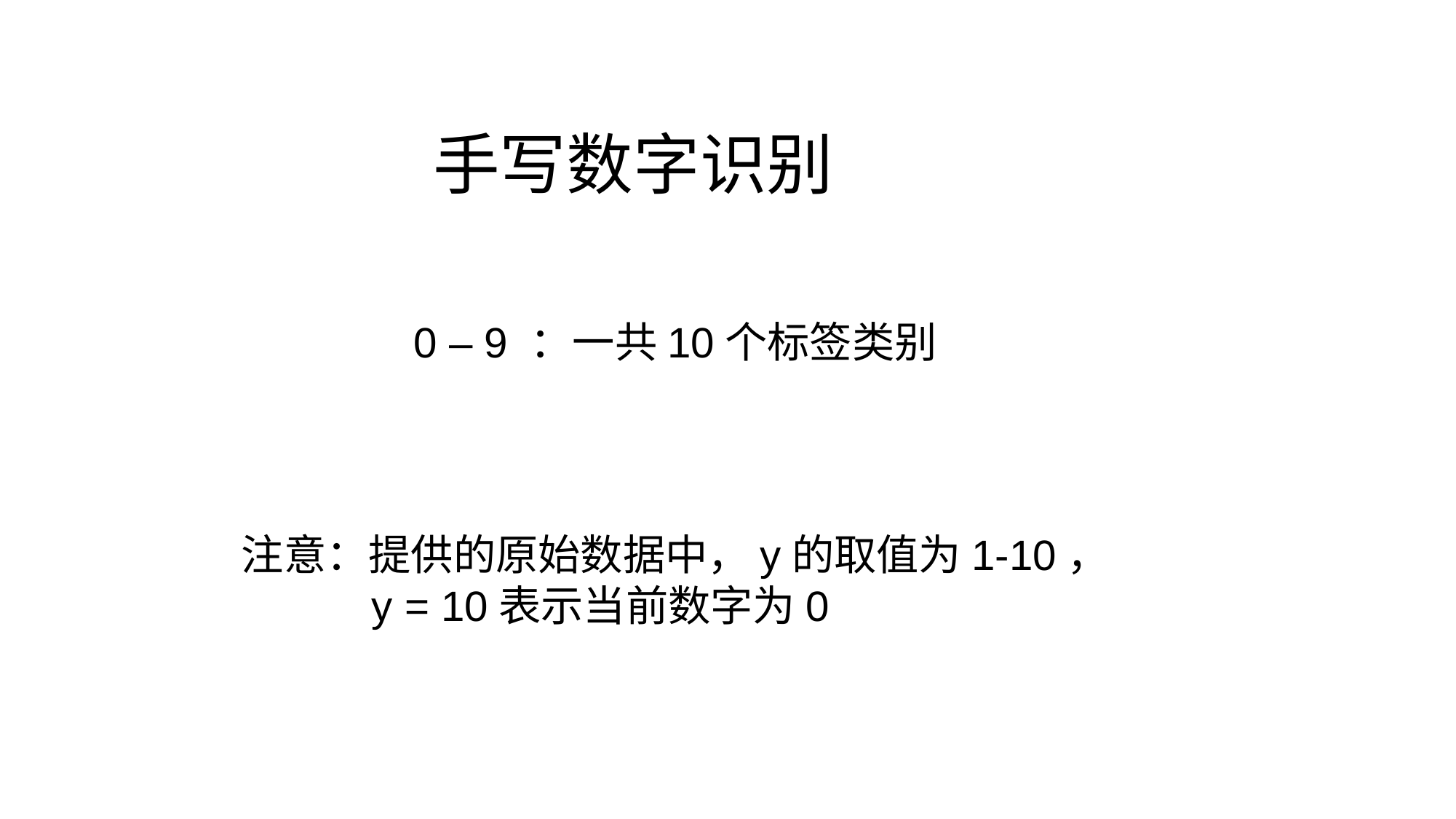

手写数字识别
0 – 9 ：一共10个标签类别
注意：提供的原始数据中，y的取值为1-10，
           y = 10表示当前数字为0